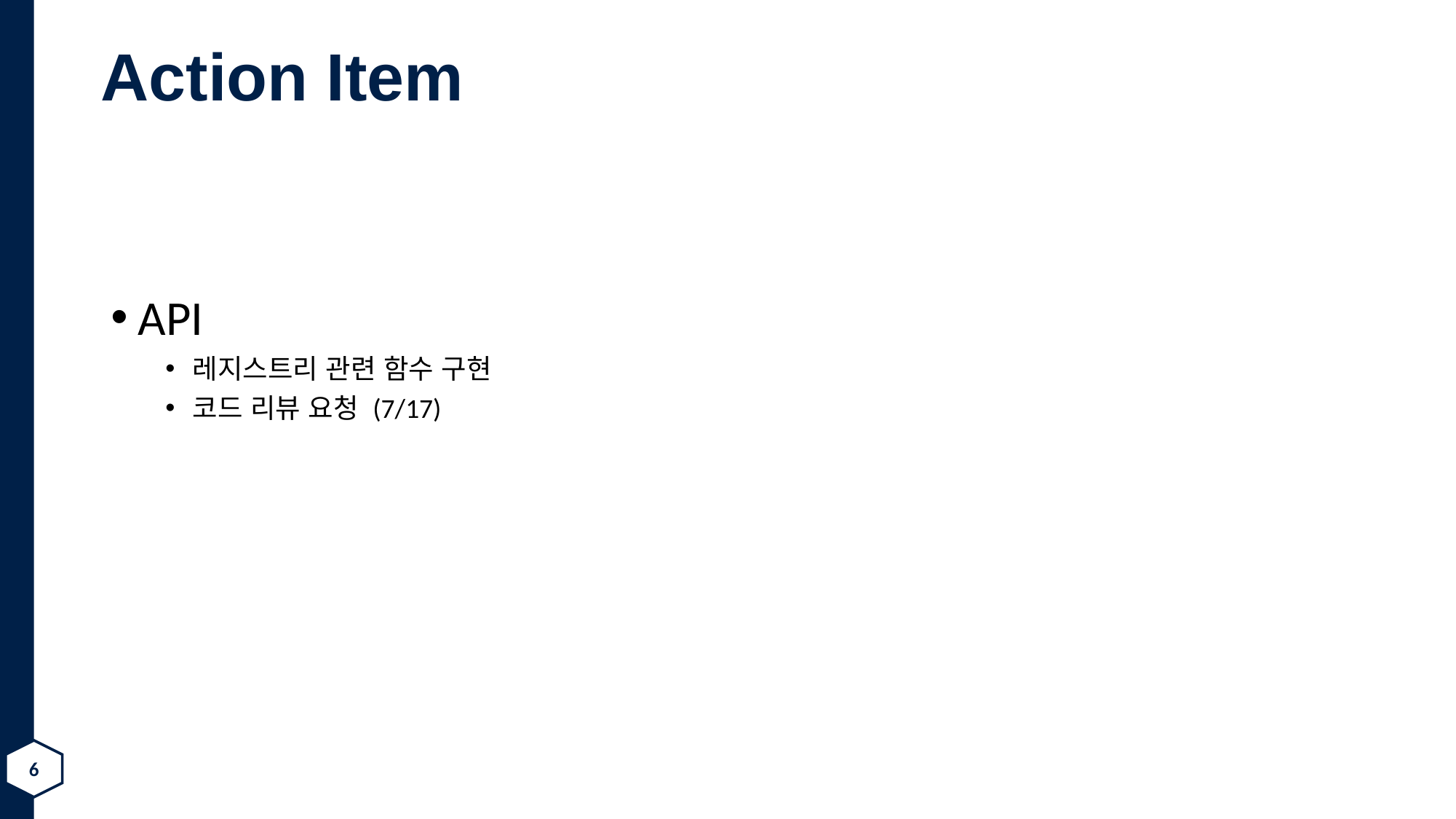

# Action Item

API
레지스트리 관련 함수 구현
코드 리뷰 요청 (7/17)